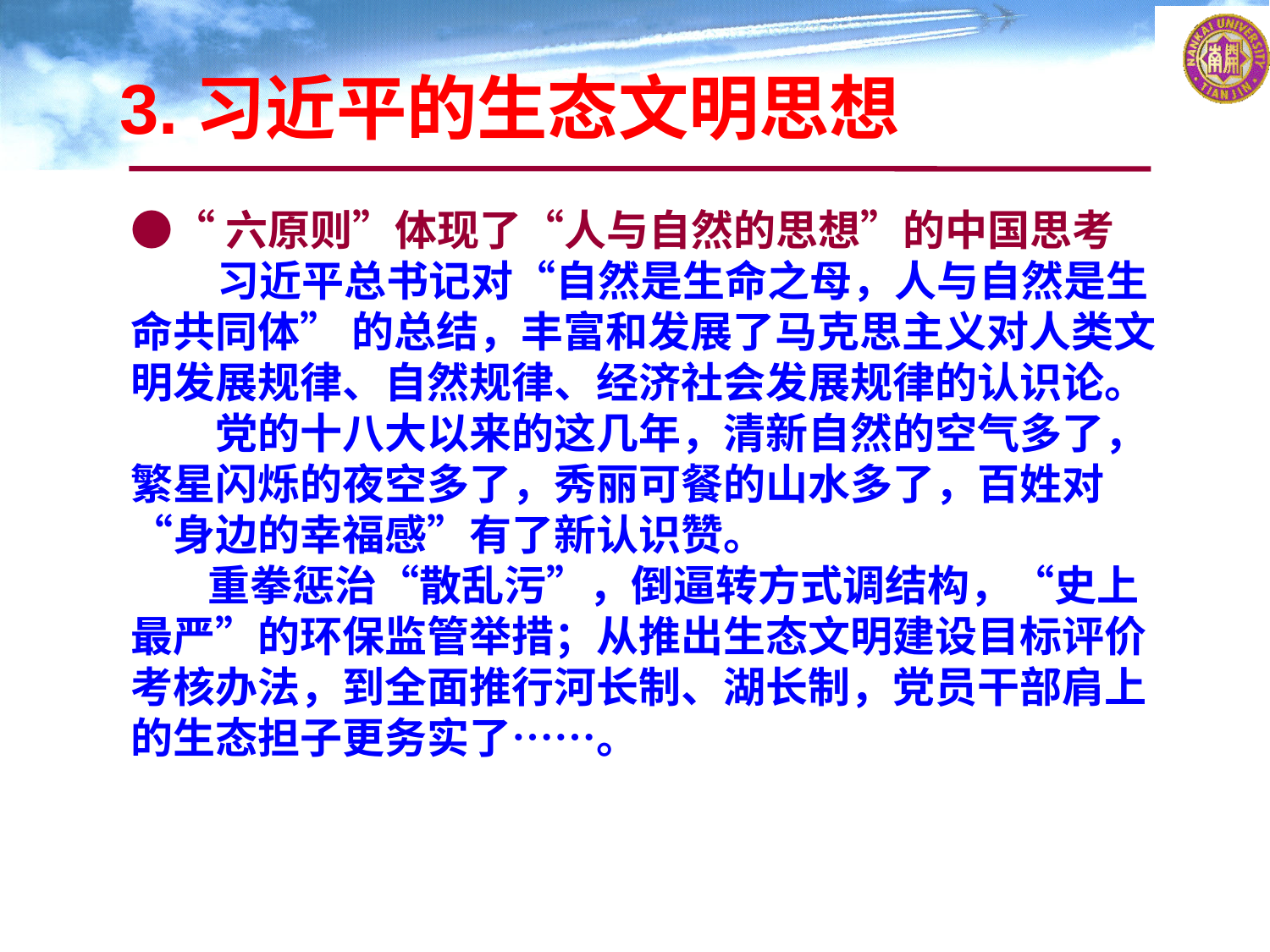

3.习近平的生态文明思想
●“六原则”体现了“人与自然的思想”的中国思考
        习近平总书记对“自然是生命之母，人与自然是生命共同体” 的总结，丰富和发展了马克思主义对人类文明发展规律、自然规律、经济社会发展规律的认识论。
　　党的十八大以来的这几年，清新自然的空气多了，繁星闪烁的夜空多了，秀丽可餐的山水多了，百姓对“身边的幸福感”有了新认识赞。
       重拳惩治“散乱污”，倒逼转方式调结构，“史上最严”的环保监管举措；从推出生态文明建设目标评价考核办法，到全面推行河长制、湖长制，党员干部肩上的生态担子更务实了……。